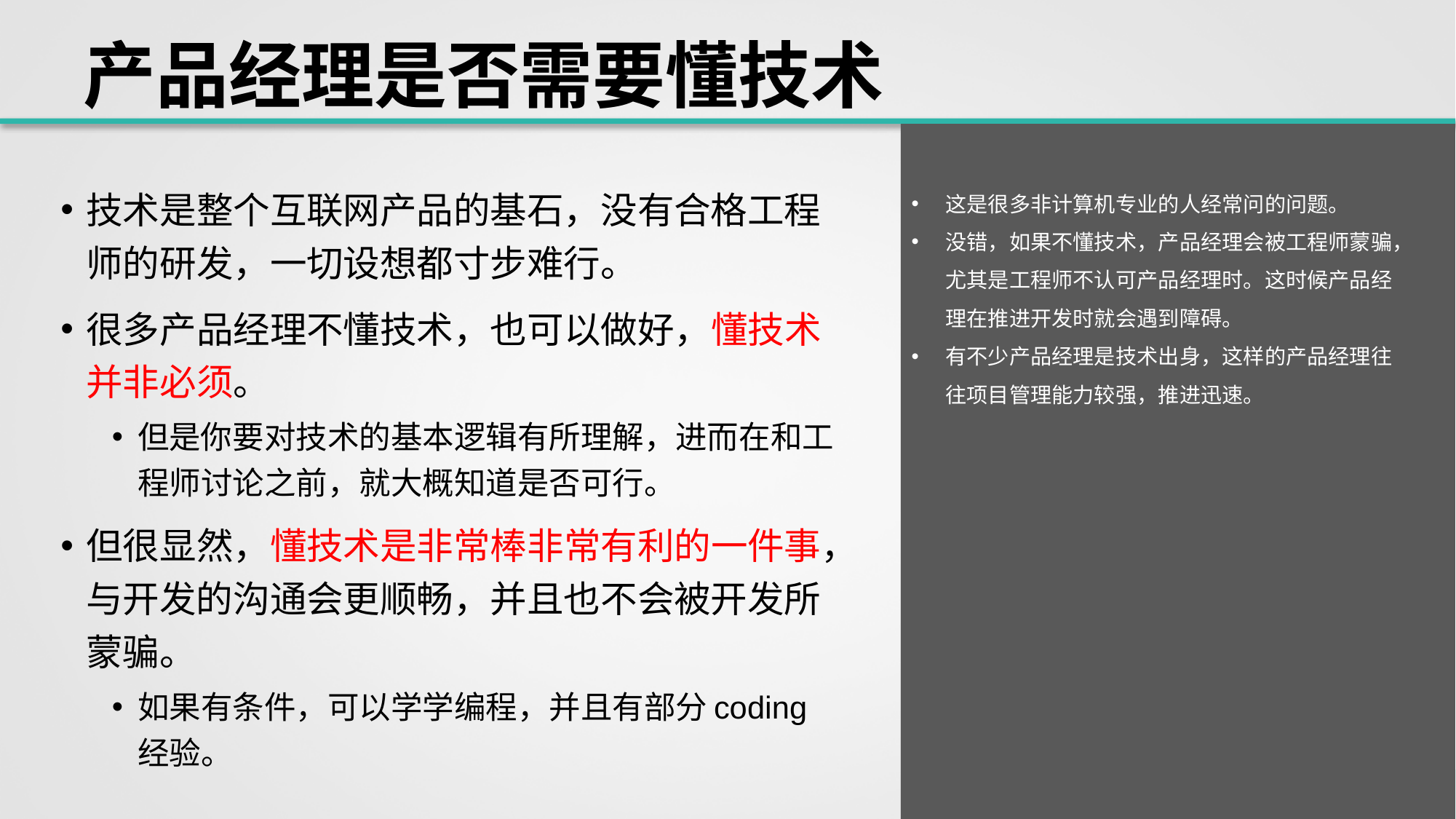

# 产品经理是否需要懂技术

技术是整个互联网产品的基石，没有合格工程师的研发，一切设想都寸步难行。
很多产品经理不懂技术，也可以做好，懂技术并非必须。
但是你要对技术的基本逻辑有所理解，进而在和工程师讨论之前，就大概知道是否可行。
但很显然，懂技术是非常棒非常有利的一件事，与开发的沟通会更顺畅，并且也不会被开发所蒙骗。
如果有条件，可以学学编程，并且有部分coding经验。

这是很多非计算机专业的人经常问的问题。
没错，如果不懂技术，产品经理会被工程师蒙骗，尤其是工程师不认可产品经理时。这时候产品经理在推进开发时就会遇到障碍。
有不少产品经理是技术出身，这样的产品经理往往项目管理能力较强，推进迅速。